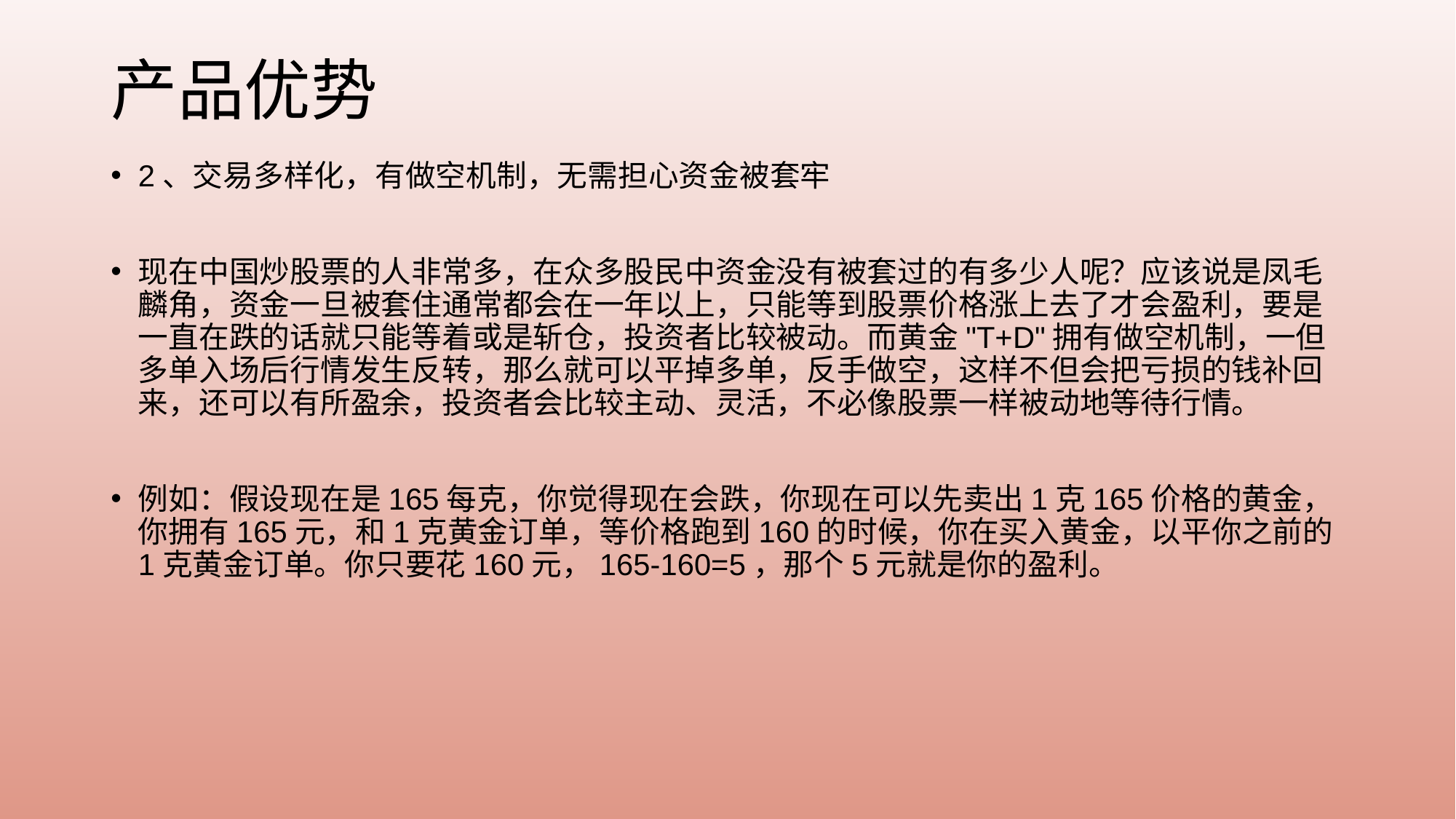

# 产品优势
2、交易多样化，有做空机制，无需担心资金被套牢

现在中国炒股票的人非常多，在众多股民中资金没有被套过的有多少人呢？应该说是凤毛麟角，资金一旦被套住通常都会在一年以上，只能等到股票价格涨上去了才会盈利，要是一直在跌的话就只能等着或是斩仓，投资者比较被动。而黄金"T+D"拥有做空机制，一但多单入场后行情发生反转，那么就可以平掉多单，反手做空，这样不但会把亏损的钱补回来，还可以有所盈余，投资者会比较主动、灵活，不必像股票一样被动地等待行情。

例如：假设现在是165每克，你觉得现在会跌，你现在可以先卖出1克165价格的黄金，你拥有165元，和1克黄金订单，等价格跑到160的时候，你在买入黄金，以平你之前的1克黄金订单。你只要花160元，165-160=5，那个5元就是你的盈利。